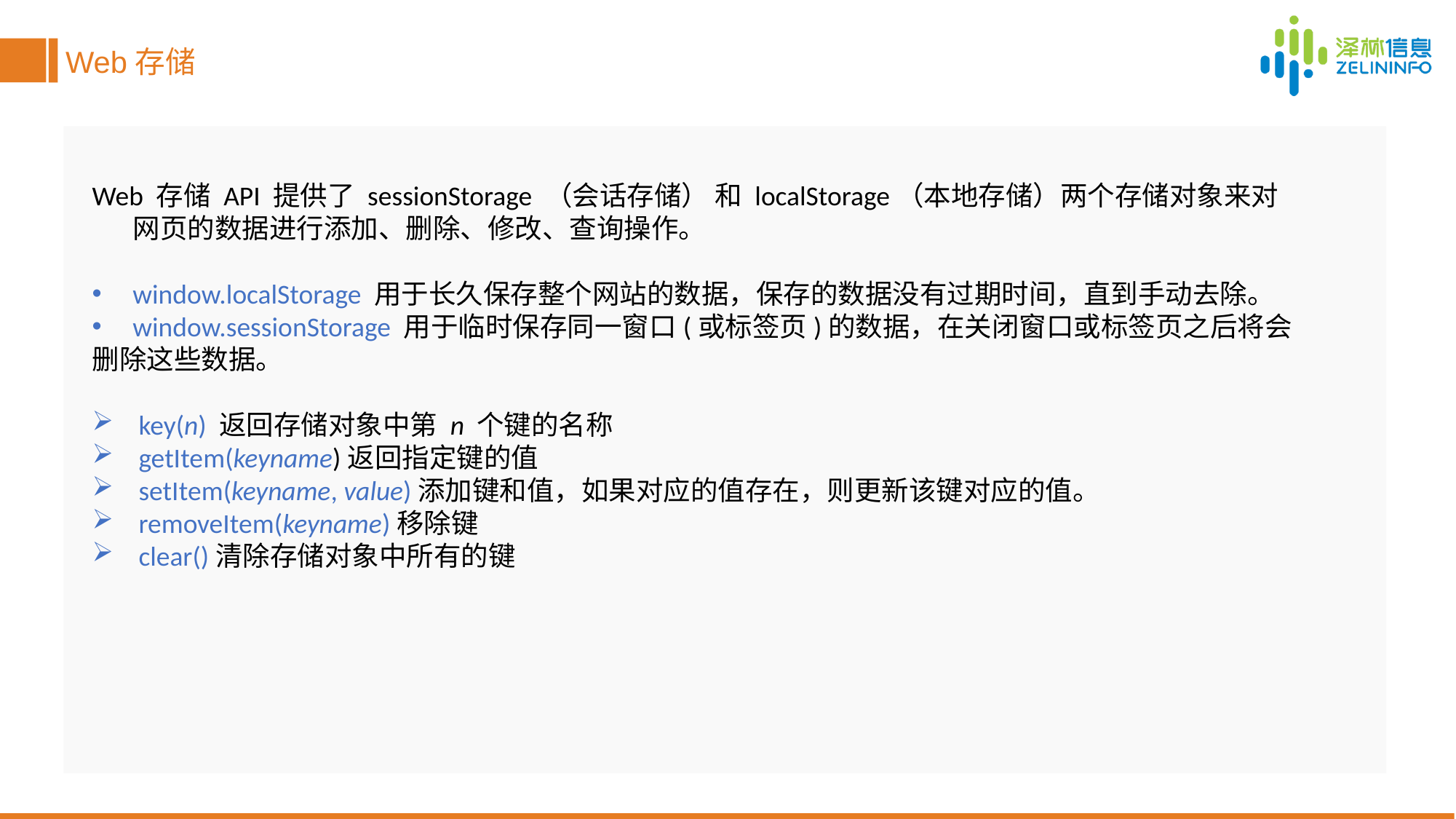

Web存储

Web 存储 API 提供了 sessionStorage （会话存储） 和 localStorage（本地存储）两个存储对象来对网页的数据进行添加、删除、修改、查询操作。

     window.localStorage 用于长久保存整个网站的数据，保存的数据没有过期时间，直到手动去除。
     window.sessionStorage 用于临时保存同一窗口(或标签页)的数据，在关闭窗口或标签页之后将会删除这些数据。

    key(n) 返回存储对象中第 n 个键的名称
    getItem(keyname)返回指定键的值
    setItem(keyname, value)添加键和值，如果对应的值存在，则更新该键对应的值。
    removeItem(keyname)移除键
    clear()清除存储对象中所有的键